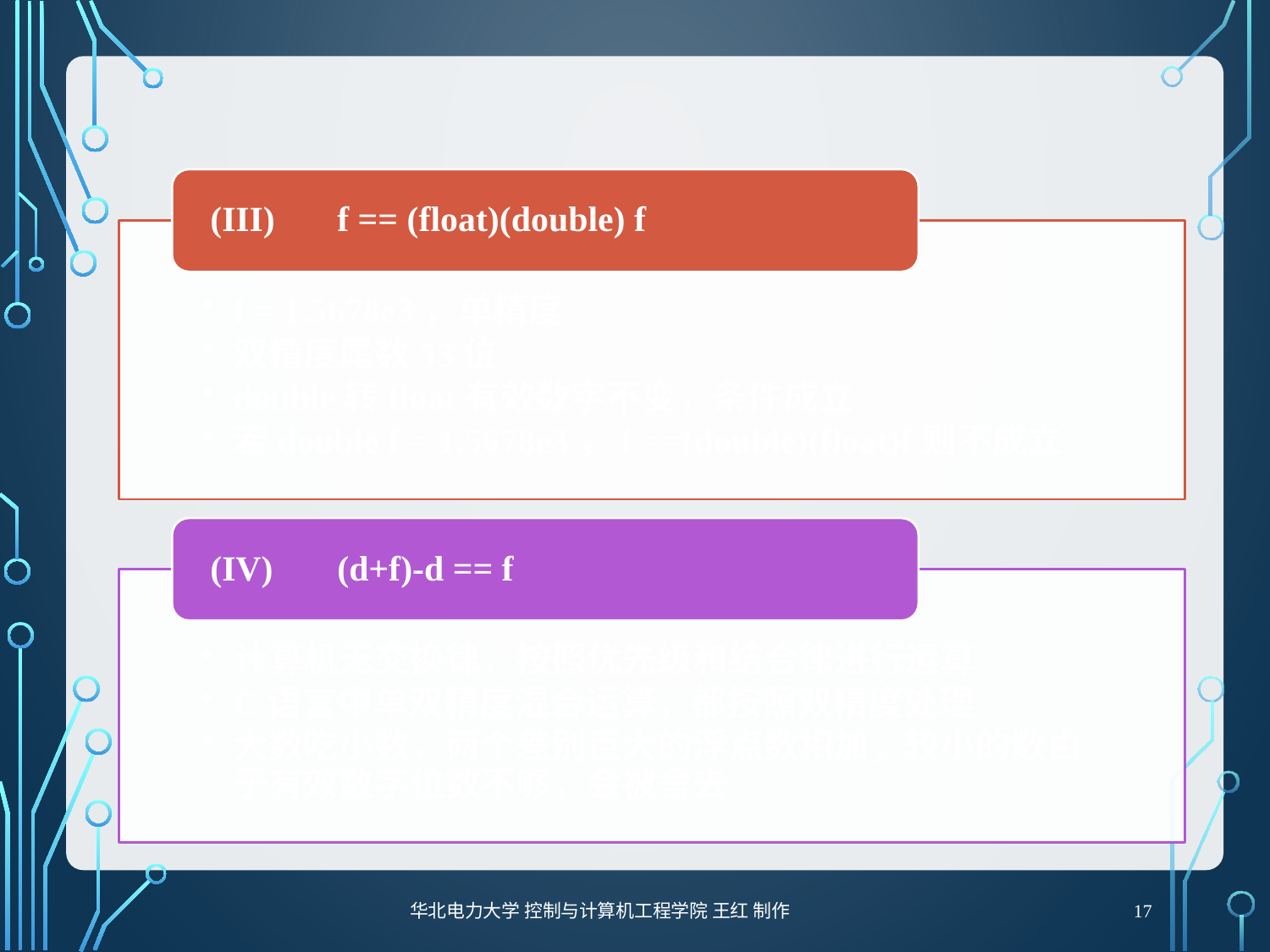

f = 1.5678e3，单精度
双精度尾数53位
double转float有效数字不变，条件成立
若double f = 1.5678e3，f ==(double)(float)f则不成立
(III)  	f == (float)(double) f
计算机无交换律，按照优先级和结合律进行运算
C语言中单双精度混合运算，都按照双精度处理
大数吃小数，两个差别巨大的浮点数相加，较小的数由于有效数字位数不够，会被舍去
(IV) 	(d+f)-d == f
17
华北电力大学 控制与计算机工程学院 王红 制作